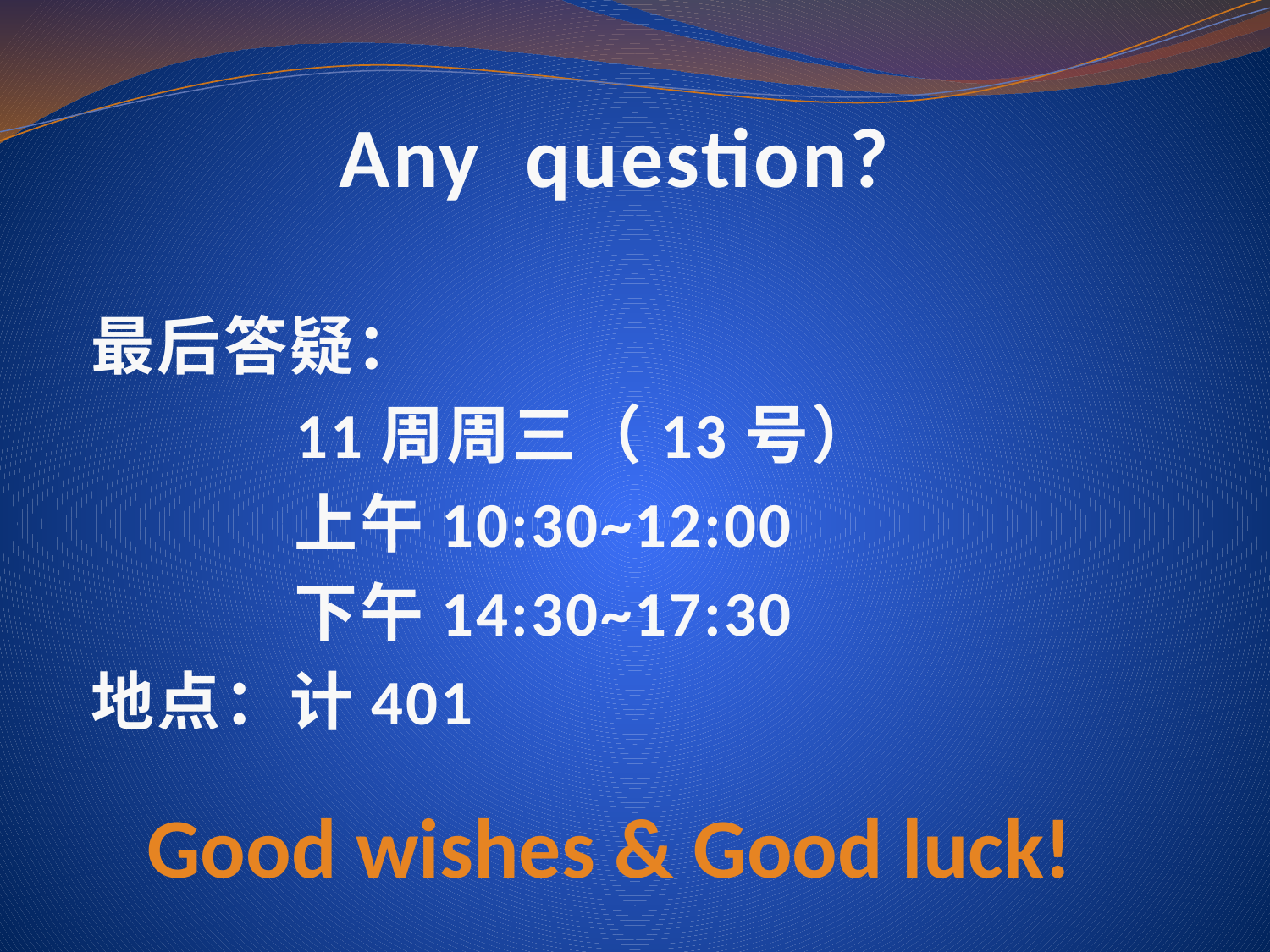

Any  question?

最后答疑：
            11周周三（13号）
           上午10:30~12:00
           下午14:30~17:30
地点：计401
# Good wishes & Good luck!